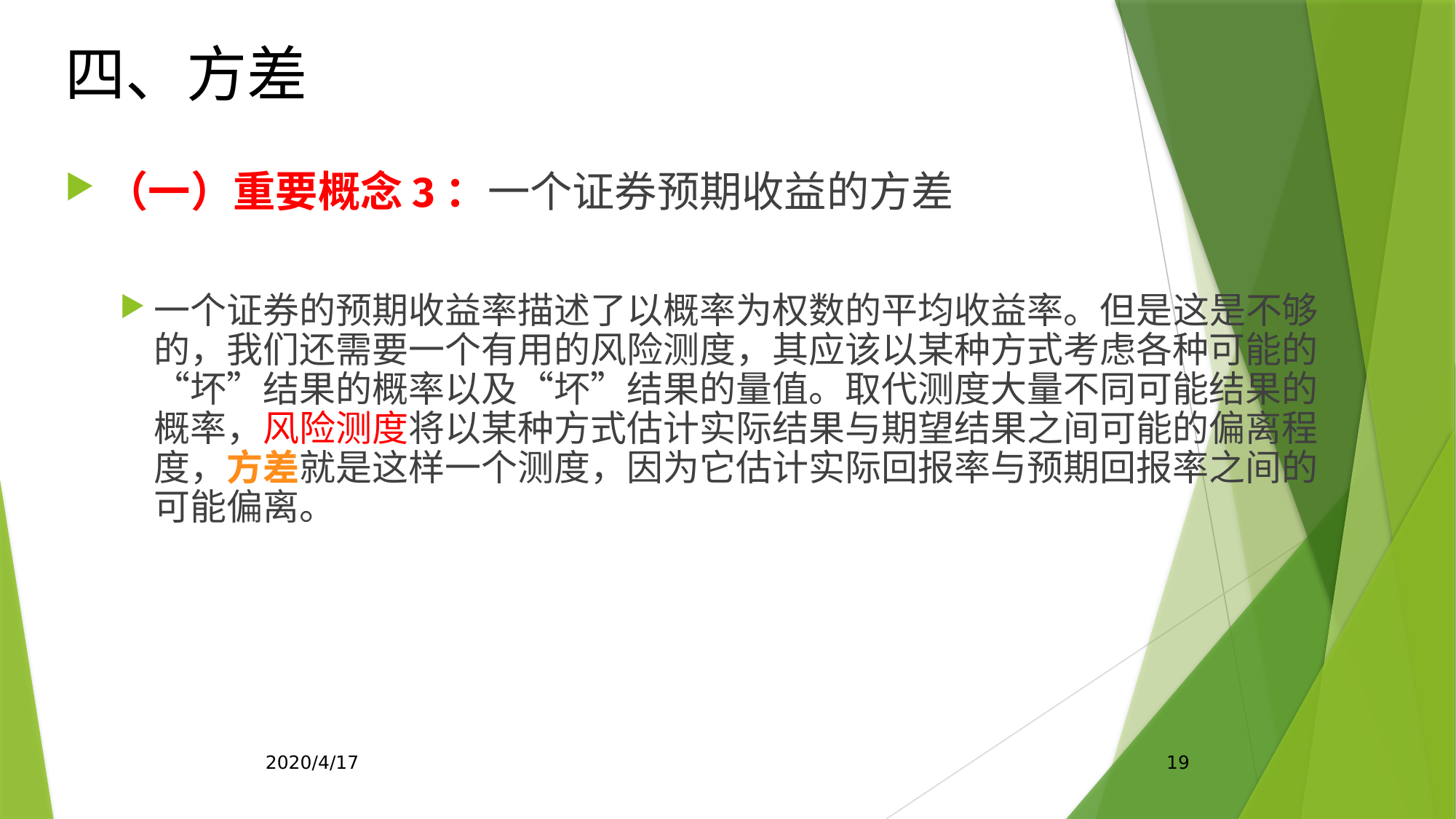

四、方差
（一）重要概念3：一个证券预期收益的方差

一个证券的预期收益率描述了以概率为权数的平均收益率。但是这是不够的，我们还需要一个有用的风险测度，其应该以某种方式考虑各种可能的“坏”结果的概率以及“坏”结果的量值。取代测度大量不同可能结果的概率，风险测度将以某种方式估计实际结果与期望结果之间可能的偏离程度，方差就是这样一个测度，因为它估计实际回报率与预期回报率之间的可能偏离。
2020/4/17
19